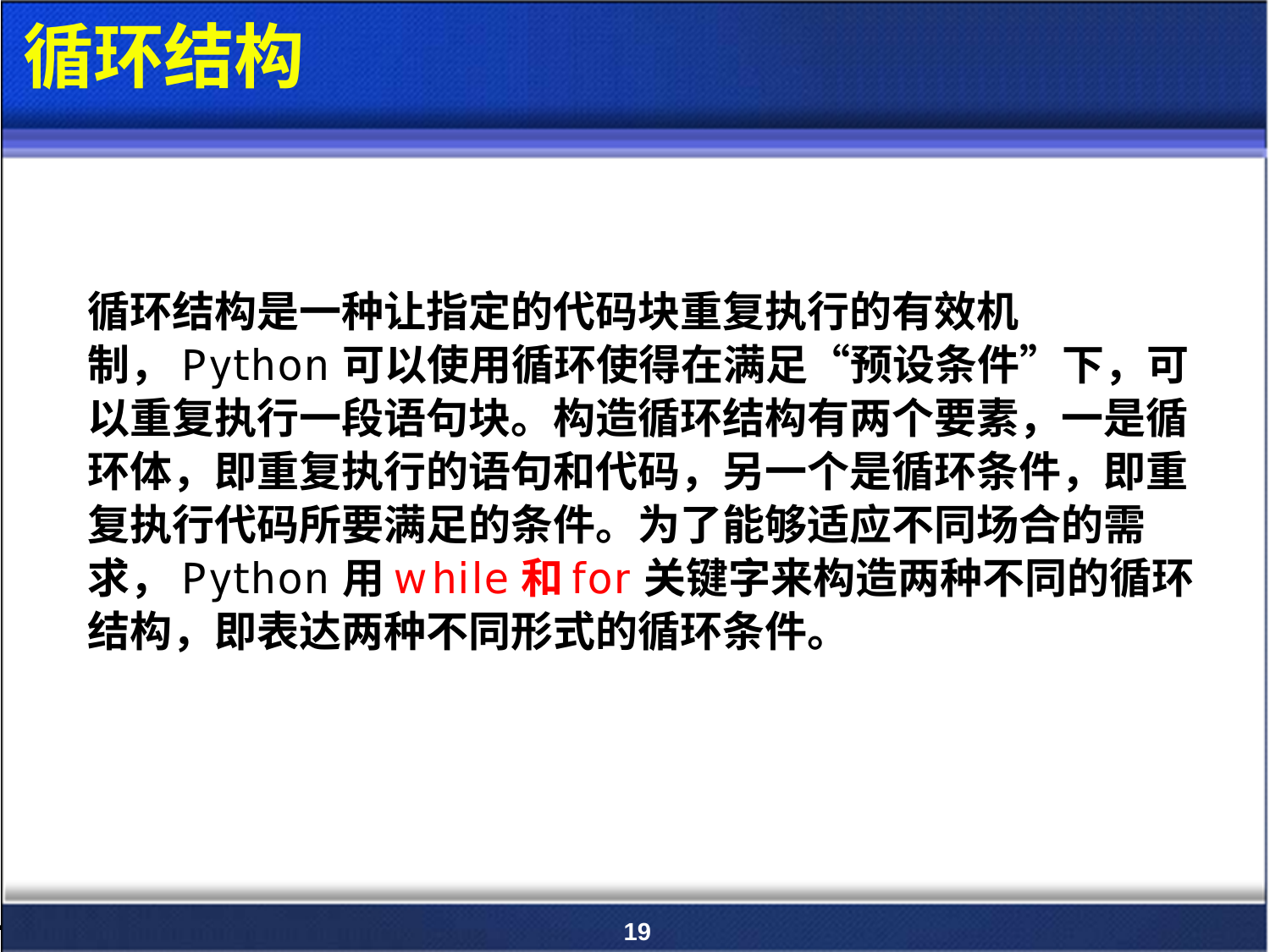

# 循环结构
循环结构是一种让指定的代码块重复执行的有效机制，Python可以使用循环使得在满足“预设条件”下，可以重复执行一段语句块。构造循环结构有两个要素，一是循环体，即重复执行的语句和代码，另一个是循环条件，即重复执行代码所要满足的条件。为了能够适应不同场合的需求，Python用while和for关键字来构造两种不同的循环结构，即表达两种不同形式的循环条件。
19